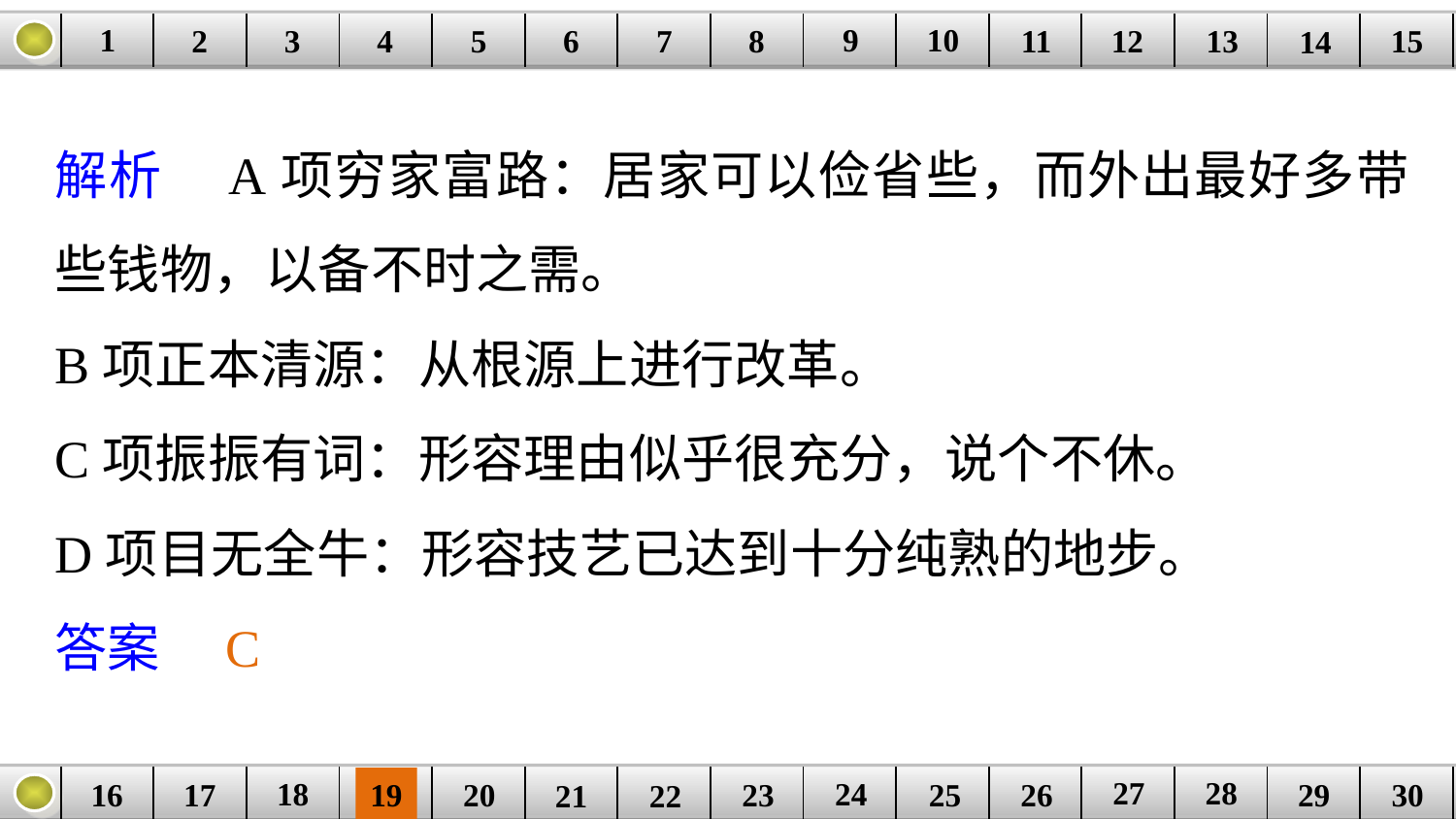

9
10
1
3
4
5
6
8
11
2
12
15
|  |  |  |  |  |  |  |  |  |  |  |  |  |  |  |
| --- | --- | --- | --- | --- | --- | --- | --- | --- | --- | --- | --- | --- | --- | --- |
7
13
14

解析　A项穷家富路：居家可以俭省些，而外出最好多带些钱物，以备不时之需。
B项正本清源：从根源上进行改革。
C项振振有词：形容理由似乎很充分，说个不休。
D项目无全牛：形容技艺已达到十分纯熟的地步。
答案　C

27
28
18
24
16
25
26
30
|  |  |  |  |  |  |  |  |  |  |  |  |  |  |  |
| --- | --- | --- | --- | --- | --- | --- | --- | --- | --- | --- | --- | --- | --- | --- |
23
17
19
20
29
21
22